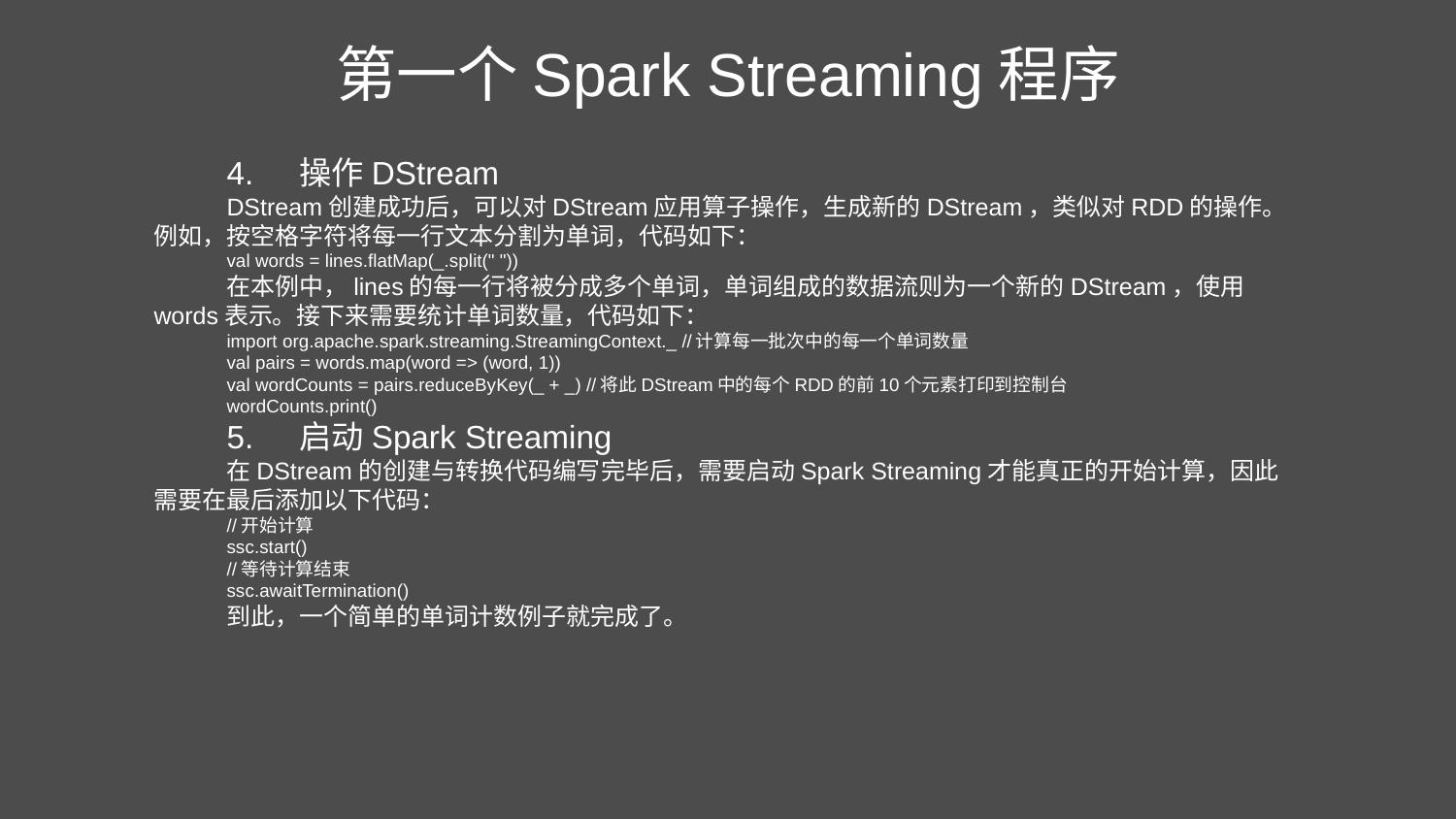

第一个Spark Streaming程序

4.	操作DStream
DStream创建成功后，可以对DStream应用算子操作，生成新的DStream，类似对RDD的操作。例如，按空格字符将每一行文本分割为单词，代码如下：
val words = lines.flatMap(_.split(" "))
在本例中，lines的每一行将被分成多个单词，单词组成的数据流则为一个新的DStream，使用words表示。接下来需要统计单词数量，代码如下：
import org.apache.spark.streaming.StreamingContext._ //计算每一批次中的每一个单词数量
val pairs = words.map(word => (word, 1))
val wordCounts = pairs.reduceByKey(_ + _) //将此DStream中的每个RDD的前10个元素打印到控制台
wordCounts.print()
5.	启动Spark Streaming
在DStream的创建与转换代码编写完毕后，需要启动Spark Streaming才能真正的开始计算，因此需要在最后添加以下代码：
//开始计算
ssc.start()
//等待计算结束
ssc.awaitTermination()
到此，一个简单的单词计数例子就完成了。